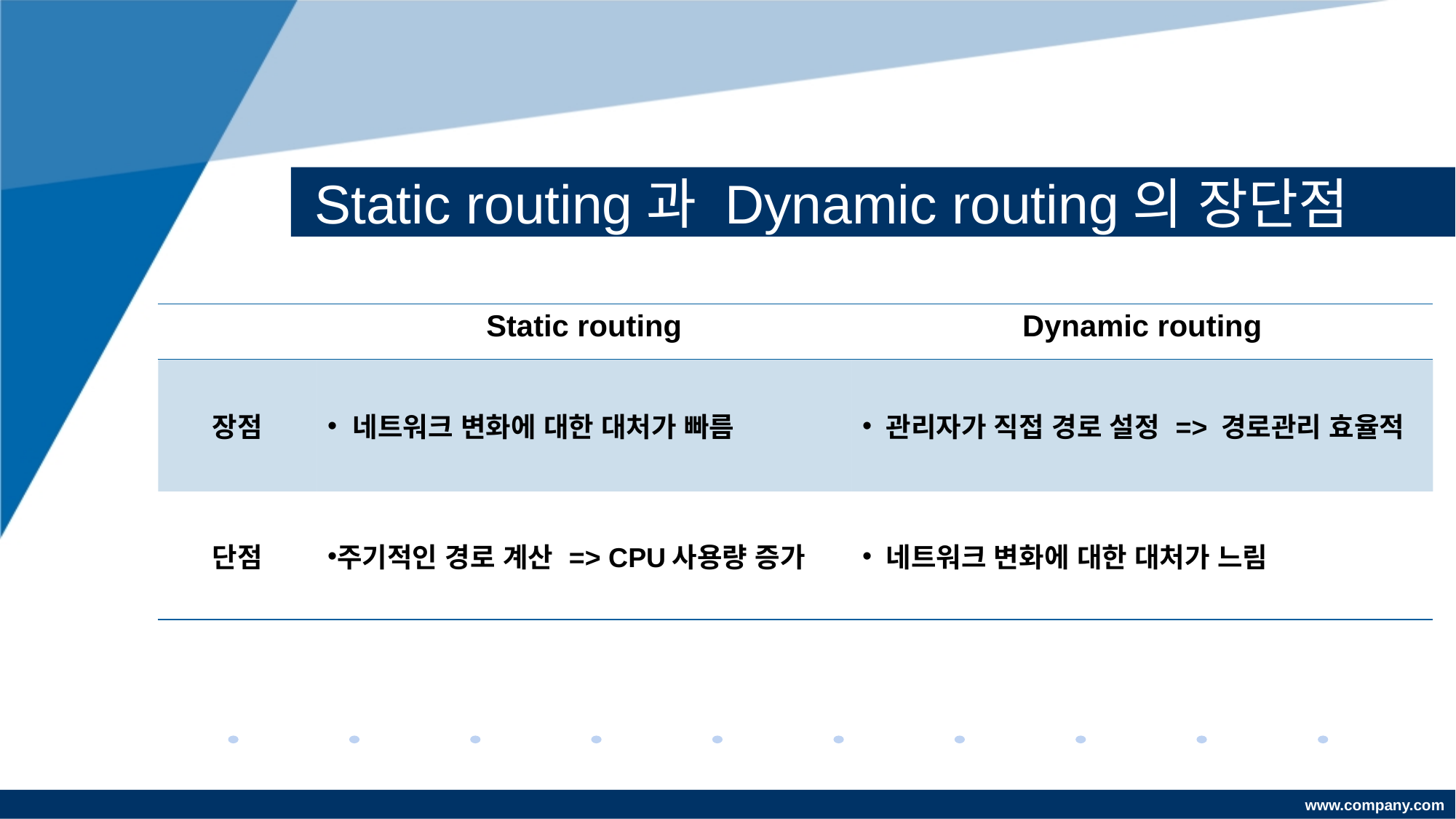

# Static routing과 Dynamic routing의 장단점
|  | Static routing | Dynamic routing |
| --- | --- | --- |
| 장점 | 네트워크 변화에 대한 대처가 빠름 | 관리자가 직접 경로 설정 => 경로관리 효율적 |
| 단점 | 주기적인 경로 계산 => CPU사용량 증가 | 네트워크 변화에 대한 대처가 느림 |